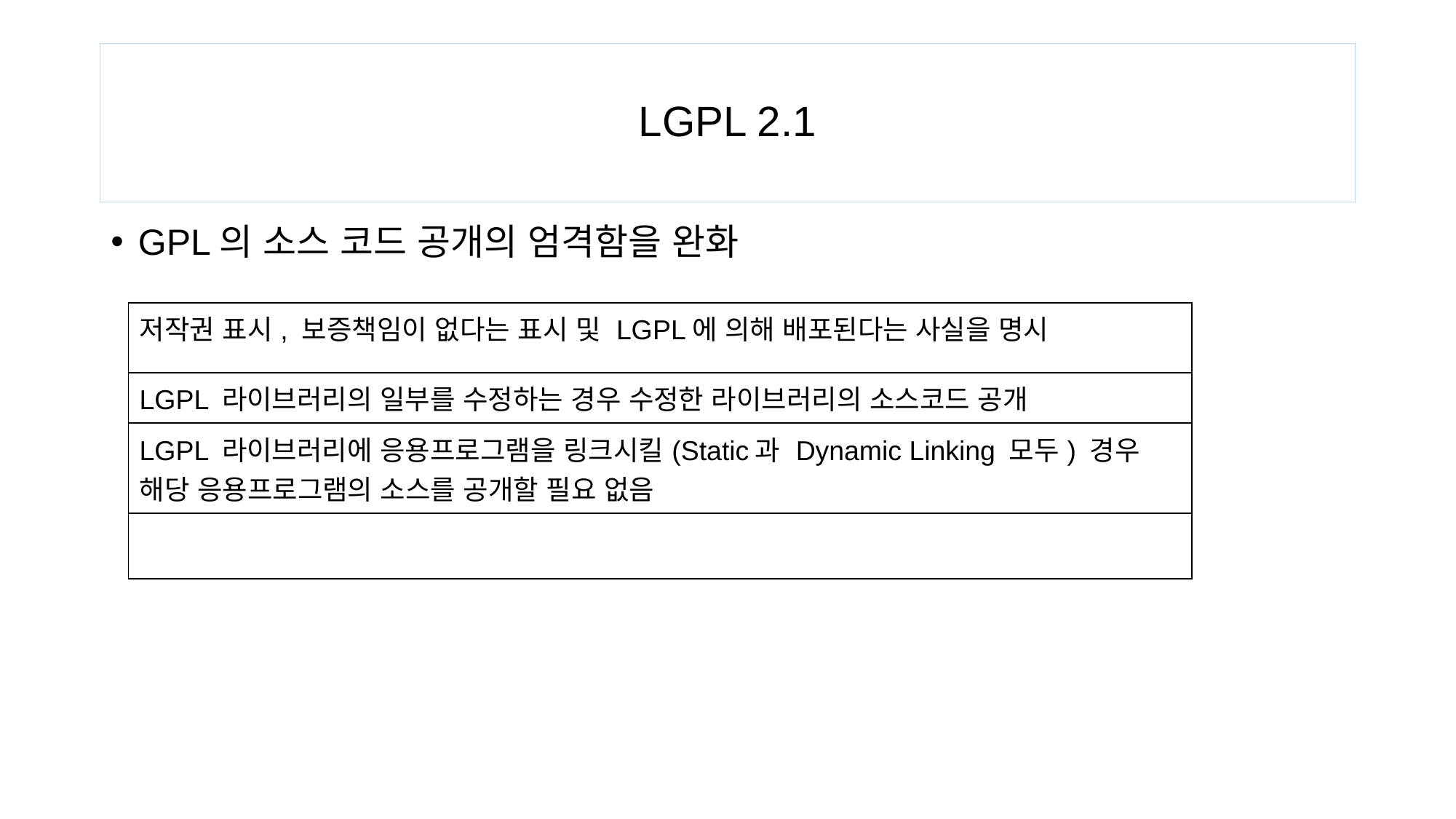

# LGPL 2.1
GPL의 소스 코드 공개의 엄격함을 완화

| 저작권 표시, 보증책임이 없다는 표시 및 LGPL에 의해 배포된다는 사실을 명시 |
| --- |
| LGPL 라이브러리의 일부를 수정하는 경우 수정한 라이브러리의 소스코드 공개 |
| LGPL 라이브러리에 응용프로그램을 링크시킬(Static과 Dynamic Linking 모두) 경우 해당 응용프로그램의 소스를 공개할 필요 없음 |
|  |